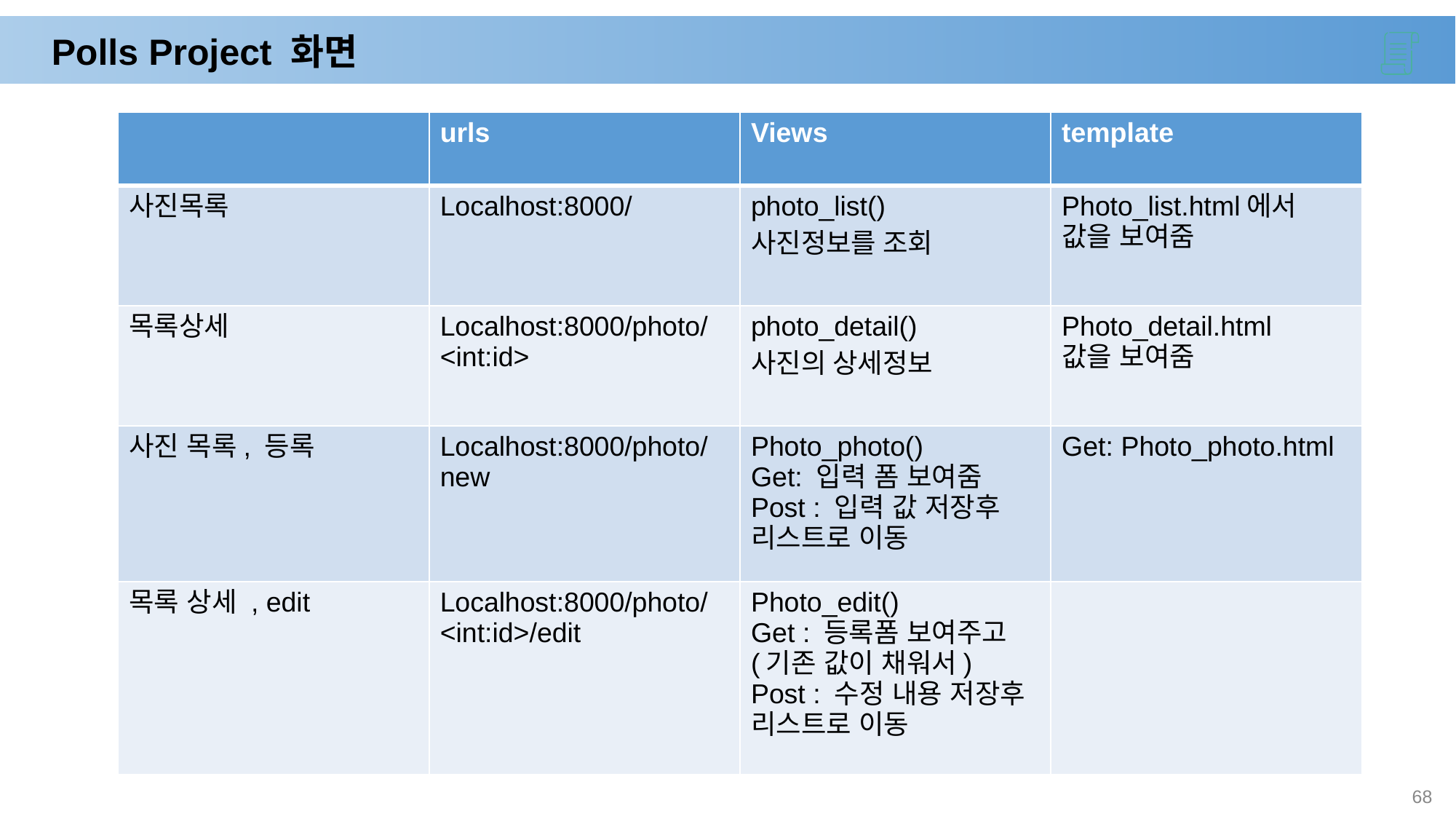

# Polls Project 화면
|  | urls | Views | template |
| --- | --- | --- | --- |
| 사진목록 | Localhost:8000/ | photo\_list() 사진정보를 조회 | Photo\_list.html에서 값을 보여줌 |
| 목록상세 | Localhost:8000/photo/<int:id> | photo\_detail() 사진의 상세정보 | Photo\_detail.html 값을 보여줌 |
| 사진 목록, 등록 | Localhost:8000/photo/new | Photo\_photo() Get: 입력 폼 보여줌 Post : 입력 값 저장후 리스트로 이동 | Get: Photo\_photo.html |
| 목록 상세 , edit | Localhost:8000/photo/<int:id>/edit | Photo\_edit() Get : 등록폼 보여주고(기존 값이 채워서) Post : 수정 내용 저장후 리스트로 이동 |  |
68